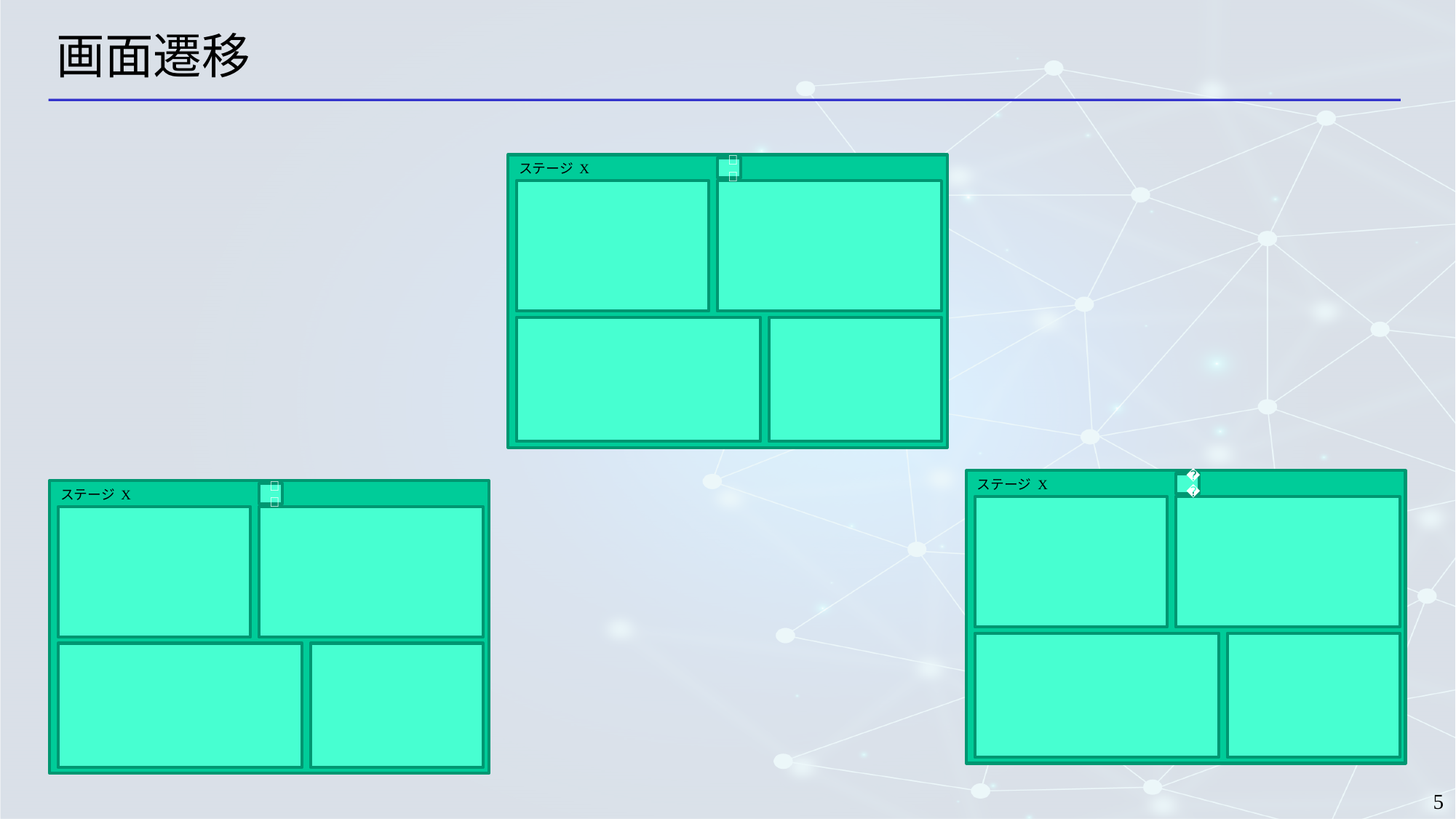

# 画面遷移

ステージ X
🏠

ステージ X
🏠

ステージ X
🏠

5